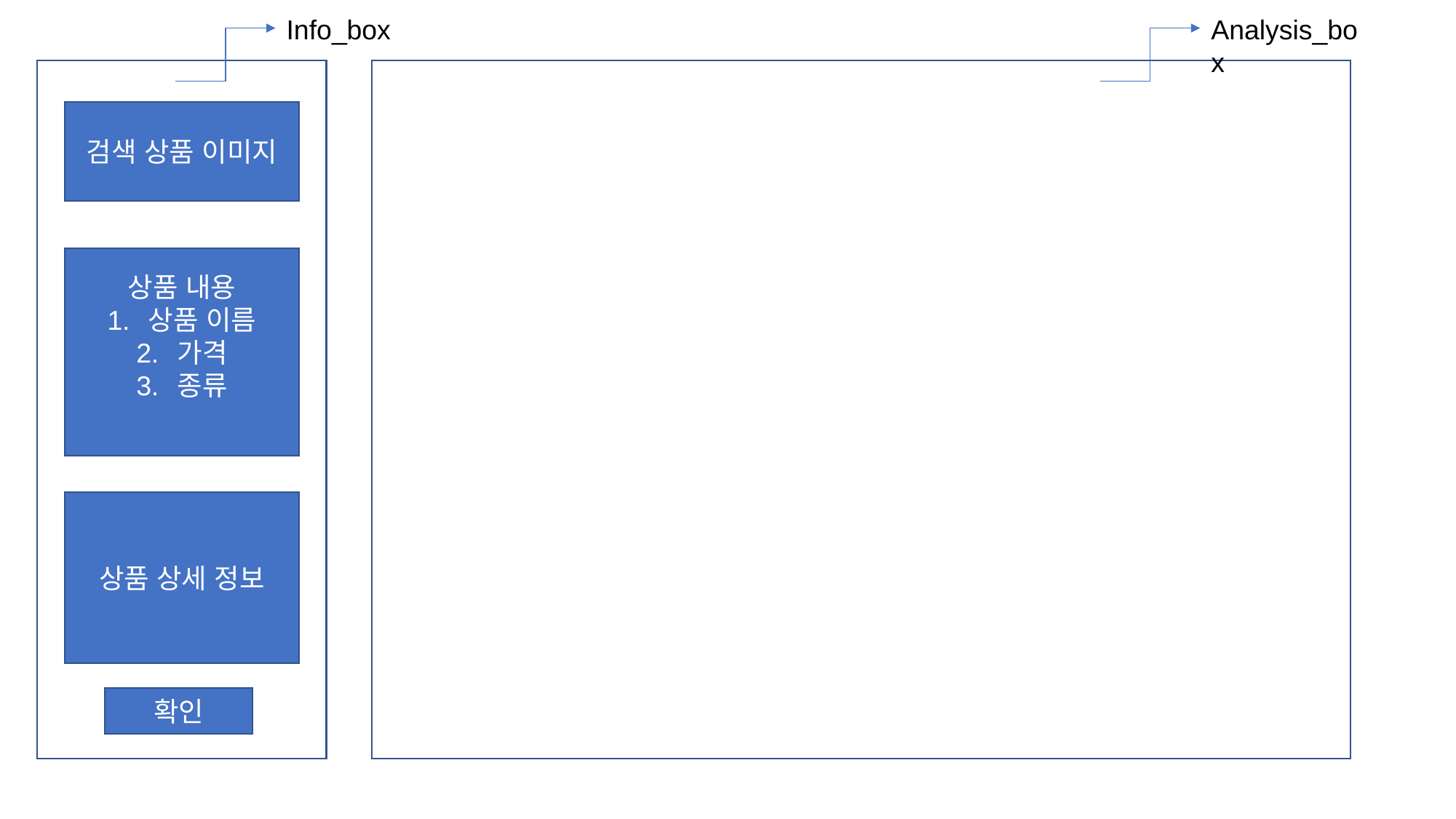

Info_box
Analysis_box

검색 상품 이미지
상품 내용
상품 이름
가격
종류

상품 상세 정보
확인